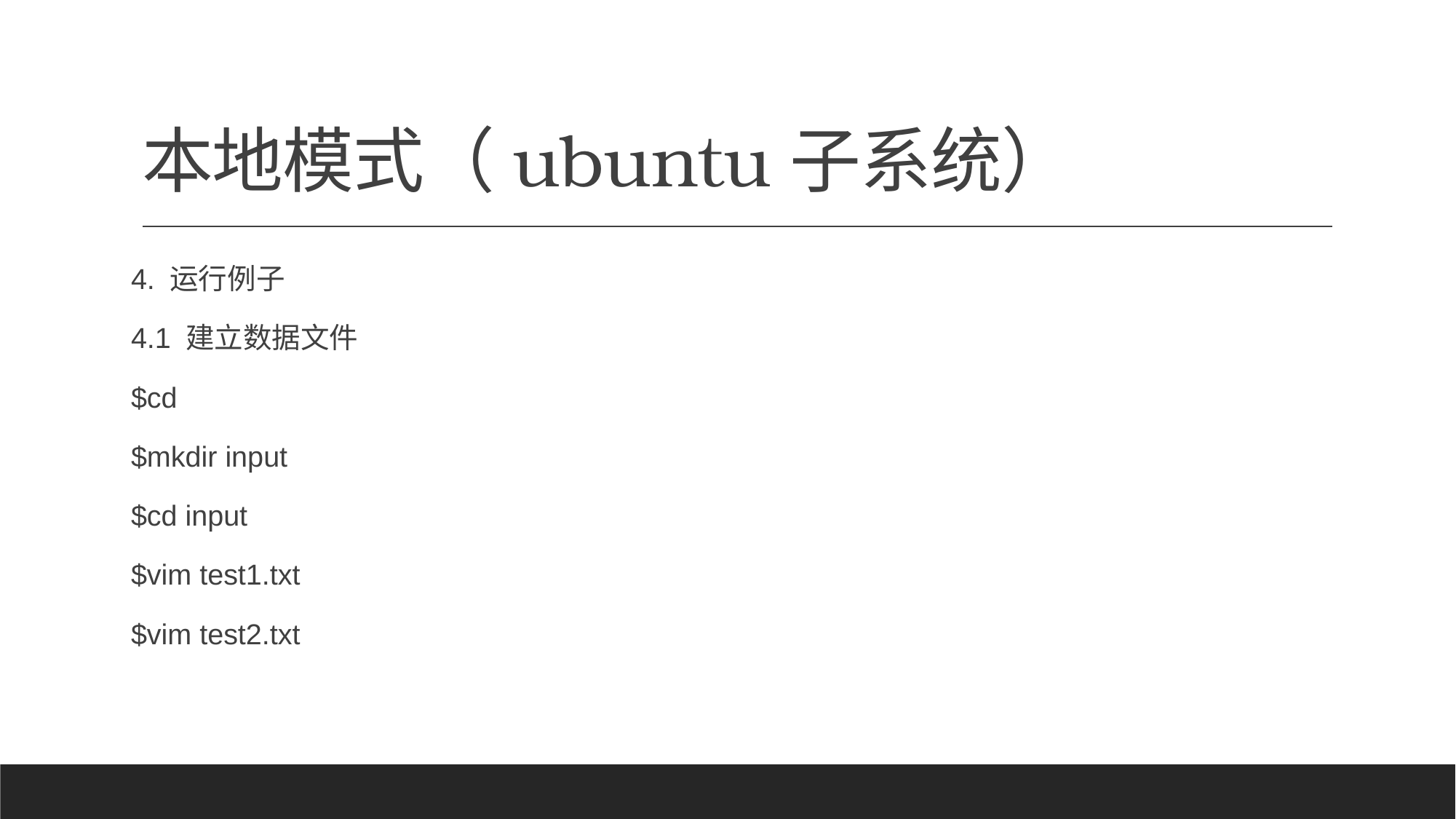

# 本地模式（ubuntu子系统）
4. 运行例子
4.1 建立数据文件
$cd
$mkdir input
$cd input
$vim test1.txt
$vim test2.txt